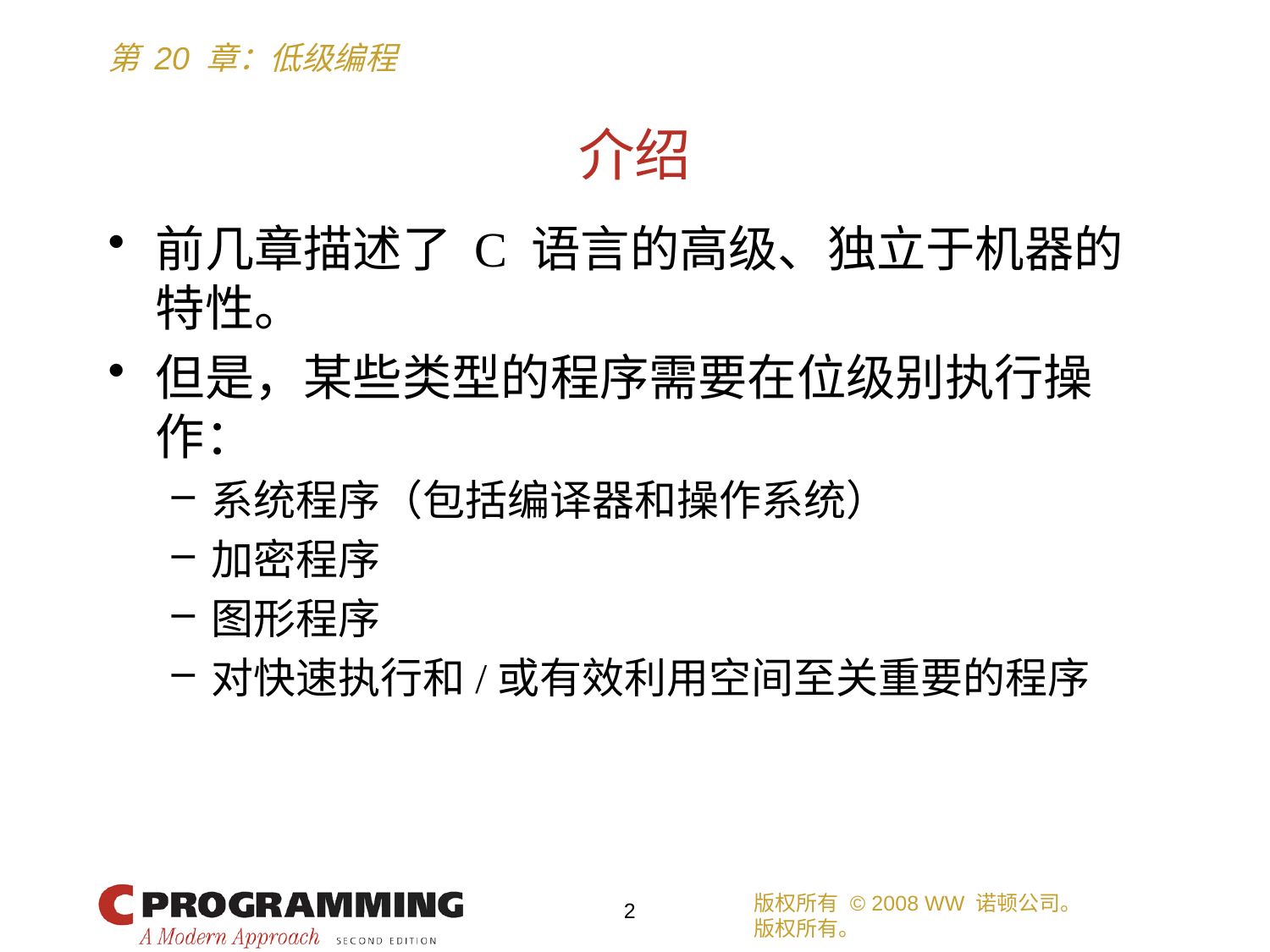

# 介绍
前几章描述了 C 语言的高级、独立于机器的特性。
但是，某些类型的程序需要在位级别执行操作：
系统程序（包括编译器和操作系统）
加密程序
图形程序
对快速执行和/或有效利用空间至关重要的程序
版权所有 © 2008 WW 诺顿公司。
版权所有。
2